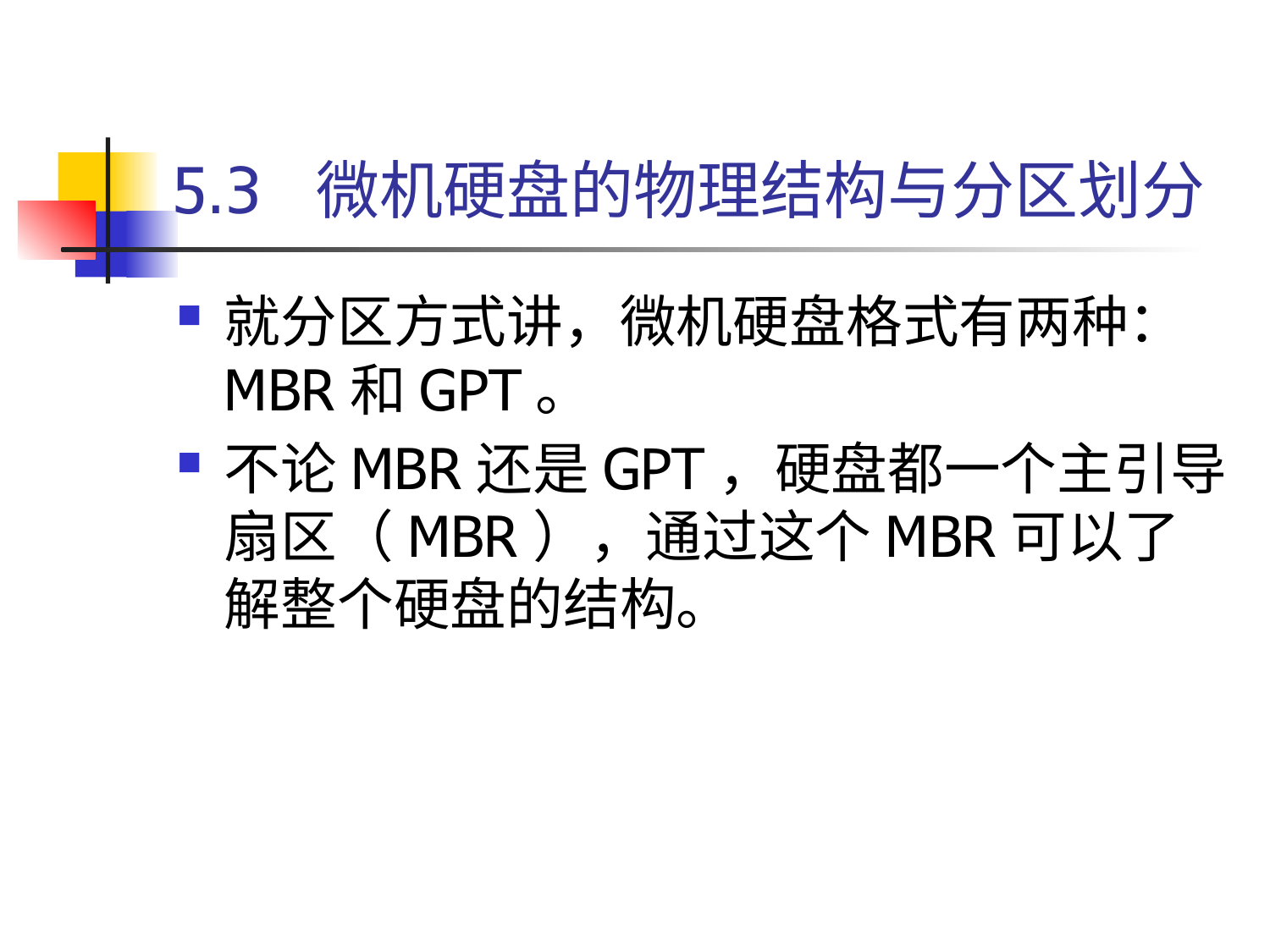

# 5.3  微机硬盘的物理结构与分区划分
就分区方式讲，微机硬盘格式有两种：MBR和GPT。
不论MBR还是GPT，硬盘都一个主引导扇区（MBR），通过这个MBR可以了解整个硬盘的结构。